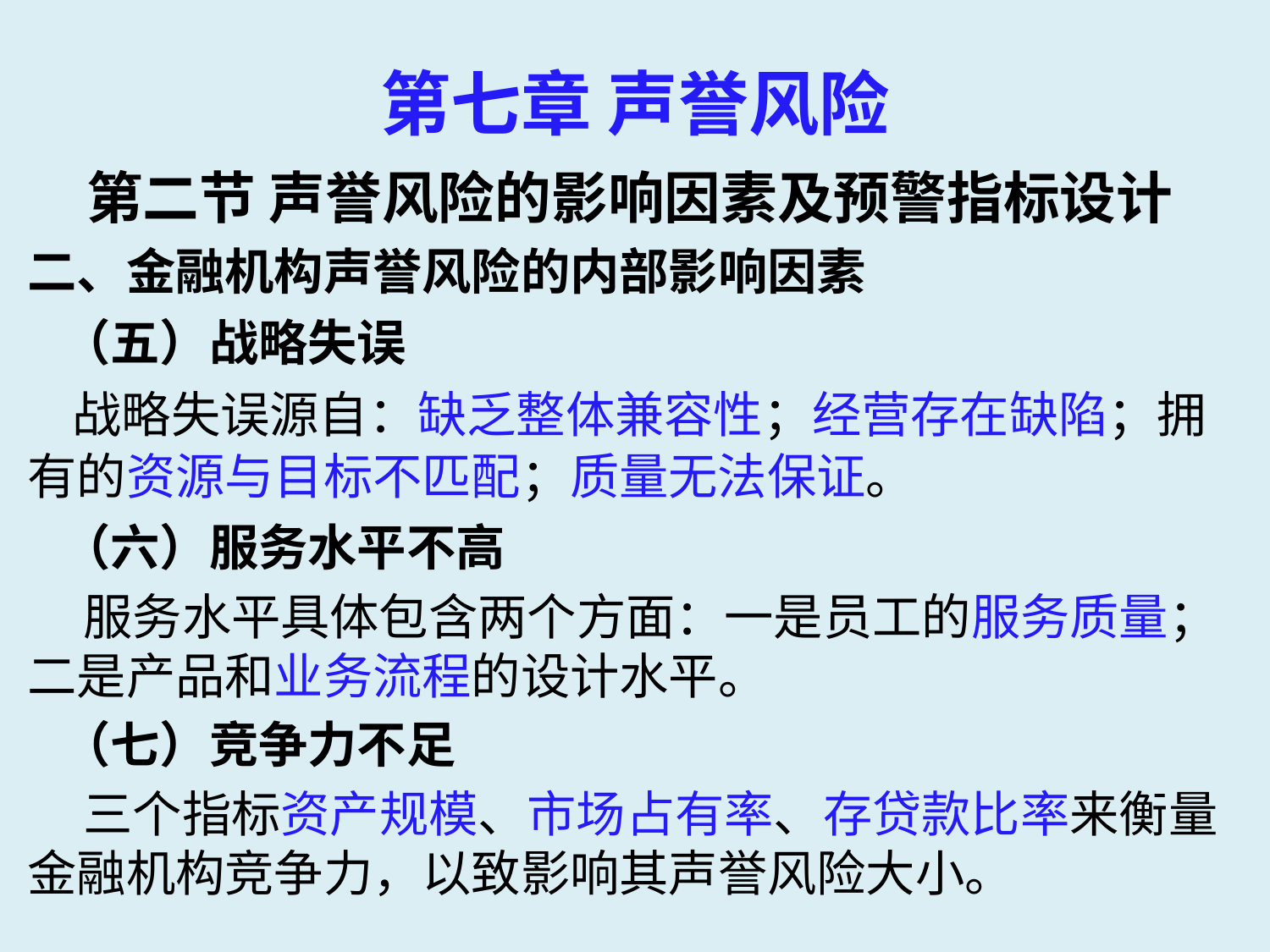

# 第七章 声誉风险
第二节 声誉风险的影响因素及预警指标设计
二、金融机构声誉风险的内部影响因素
  （五）战略失误
   战略失误源自：缺乏整体兼容性；经营存在缺陷；拥有的资源与目标不匹配；质量无法保证。
  （六）服务水平不高
    服务水平具体包含两个方面：一是员工的服务质量；二是产品和业务流程的设计水平。
  （七）竞争力不足
    三个指标资产规模、市场占有率、存贷款比率来衡量金融机构竞争力，以致影响其声誉风险大小。